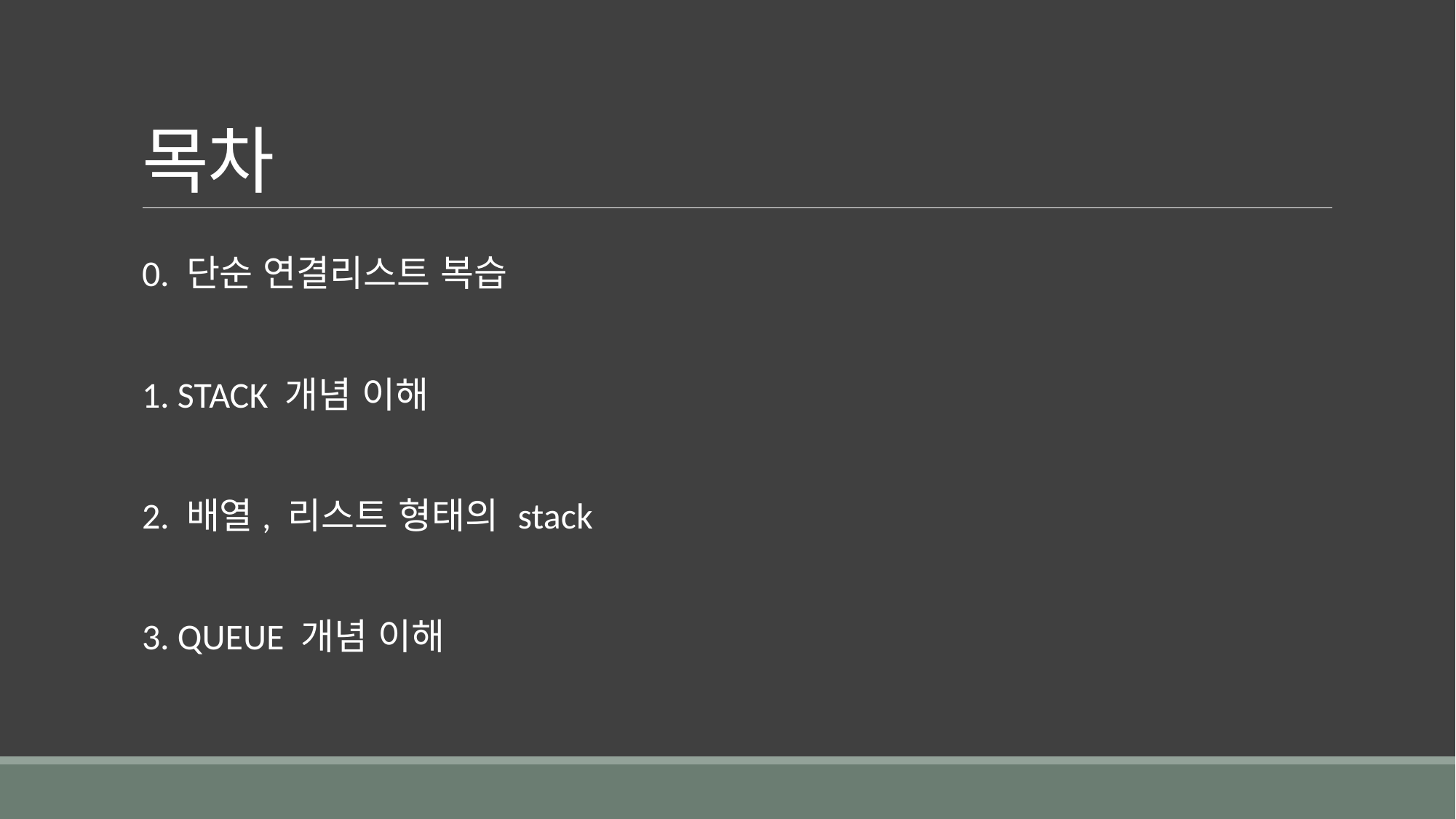

# 목차
0. 단순 연결리스트 복습

1. STACK 개념 이해

2. 배열, 리스트 형태의 stack

3. QUEUE 개념 이해